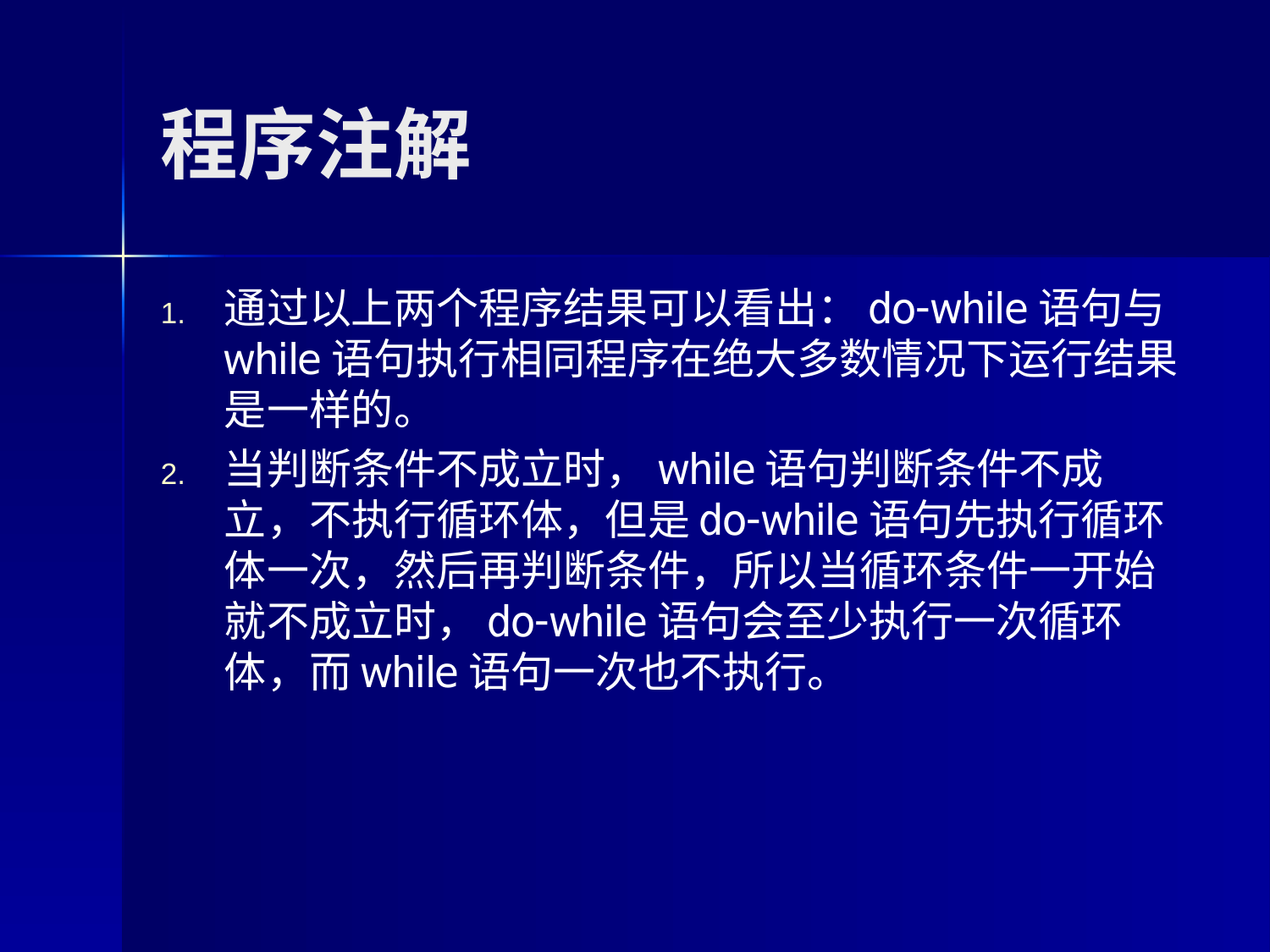

# 程序注解
通过以上两个程序结果可以看出：do-while语句与while语句执行相同程序在绝大多数情况下运行结果是一样的。
当判断条件不成立时，while语句判断条件不成立，不执行循环体，但是do-while语句先执行循环体一次，然后再判断条件，所以当循环条件一开始就不成立时，do-while语句会至少执行一次循环体，而while语句一次也不执行。